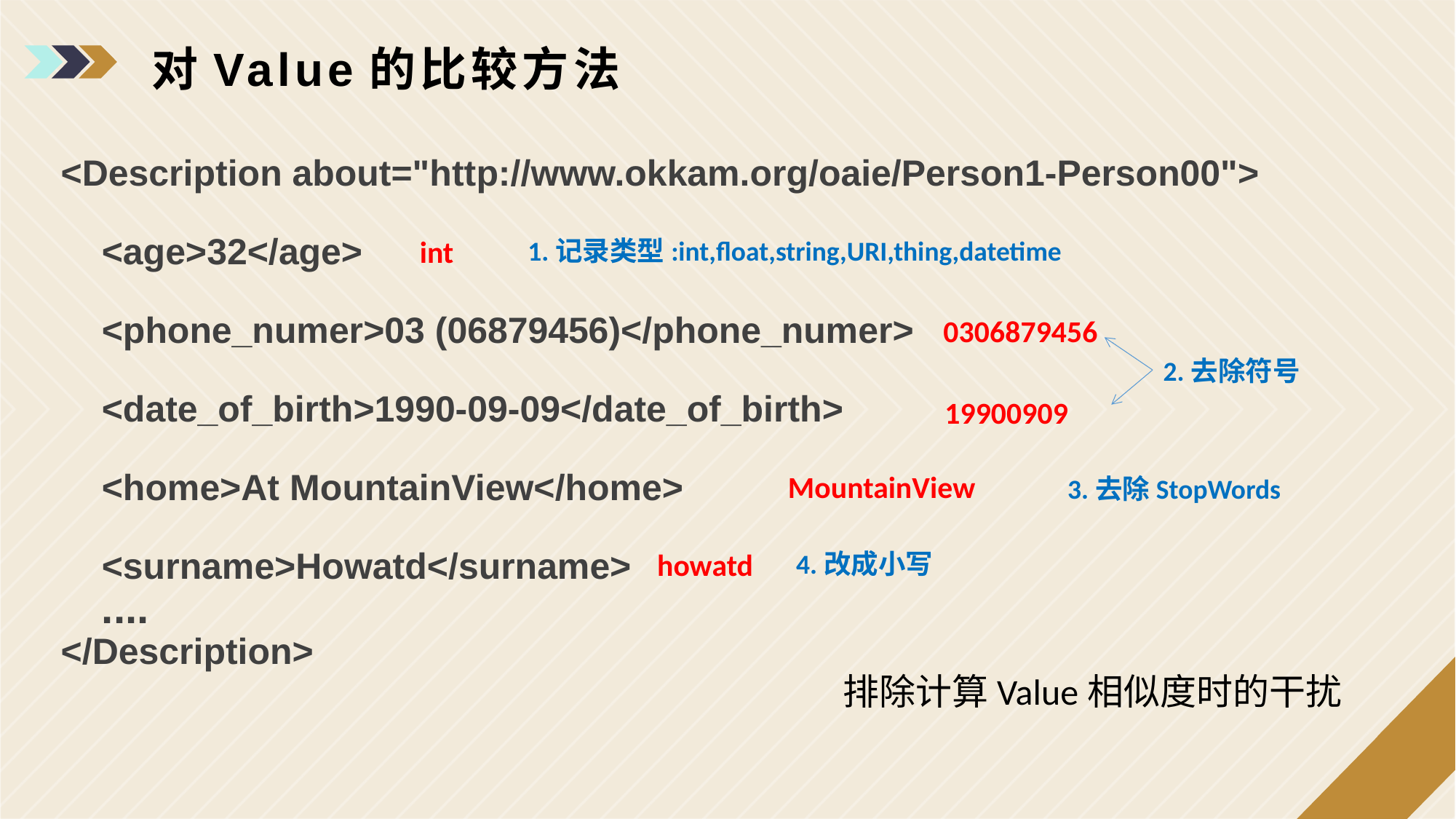

对Value的比较方法
<Description about="http://www.okkam.org/oaie/Person1-Person00">

    <age>32</age>

    <phone_numer>03 (06879456)</phone_numer>

    <date_of_birth>1990-09-09</date_of_birth>

    <home>At MountainView</home>

    <surname>Howatd</surname>
    ....
</Description>
int
1.记录类型:int,float,string,URI,thing,datetime
0306879456
2.去除符号
19900909
MountainView
3.去除StopWords
howatd
4.改成小写
排除计算Value相似度时的干扰